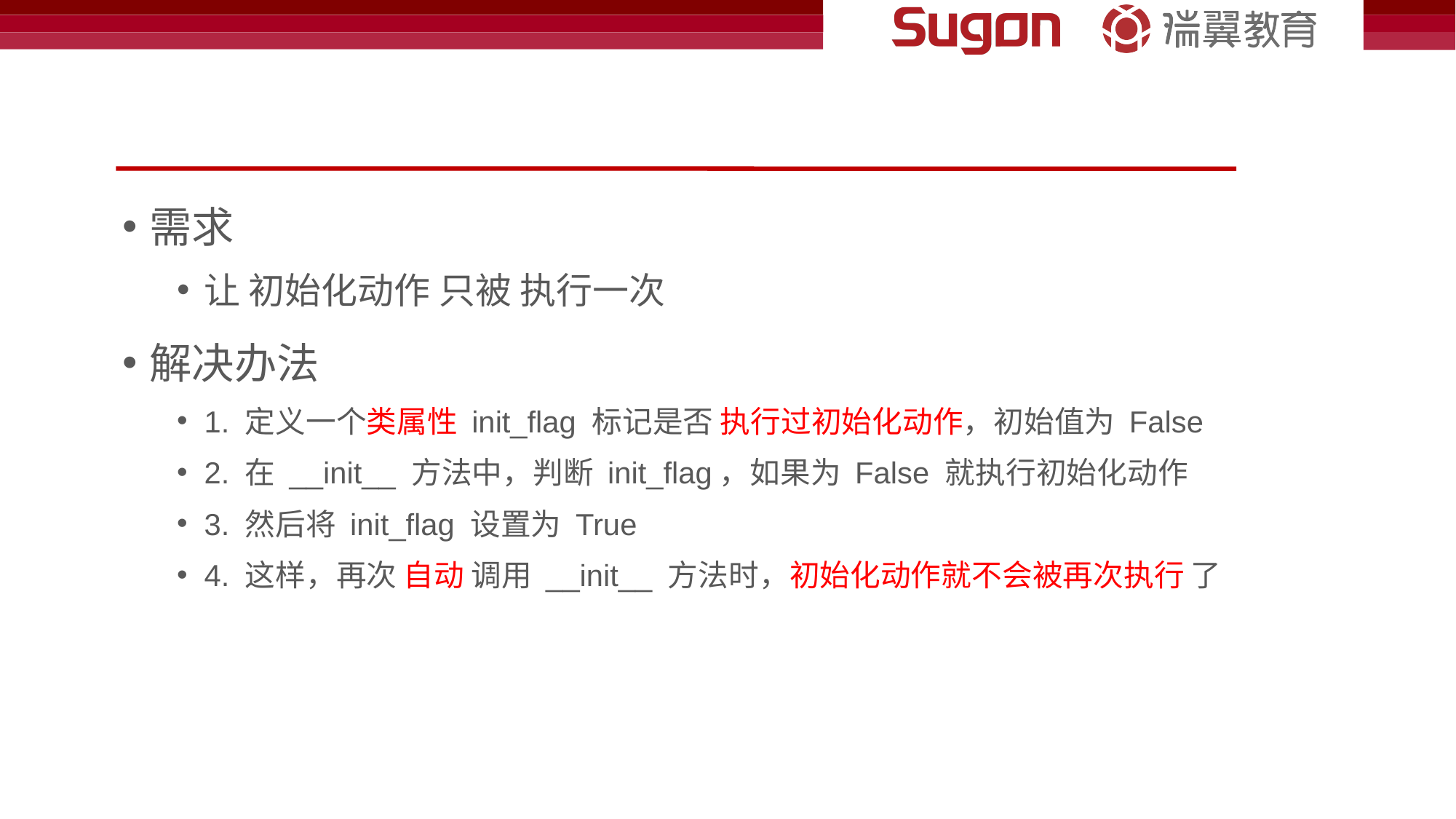

#
需求
让 初始化动作 只被 执行一次
解决办法
1. 定义一个类属性 init_flag 标记是否 执行过初始化动作，初始值为 False
2. 在 __init__ 方法中，判断 init_flag，如果为 False 就执行初始化动作
3. 然后将 init_flag 设置为 True
4. 这样，再次 自动 调用 __init__ 方法时，初始化动作就不会被再次执行 了